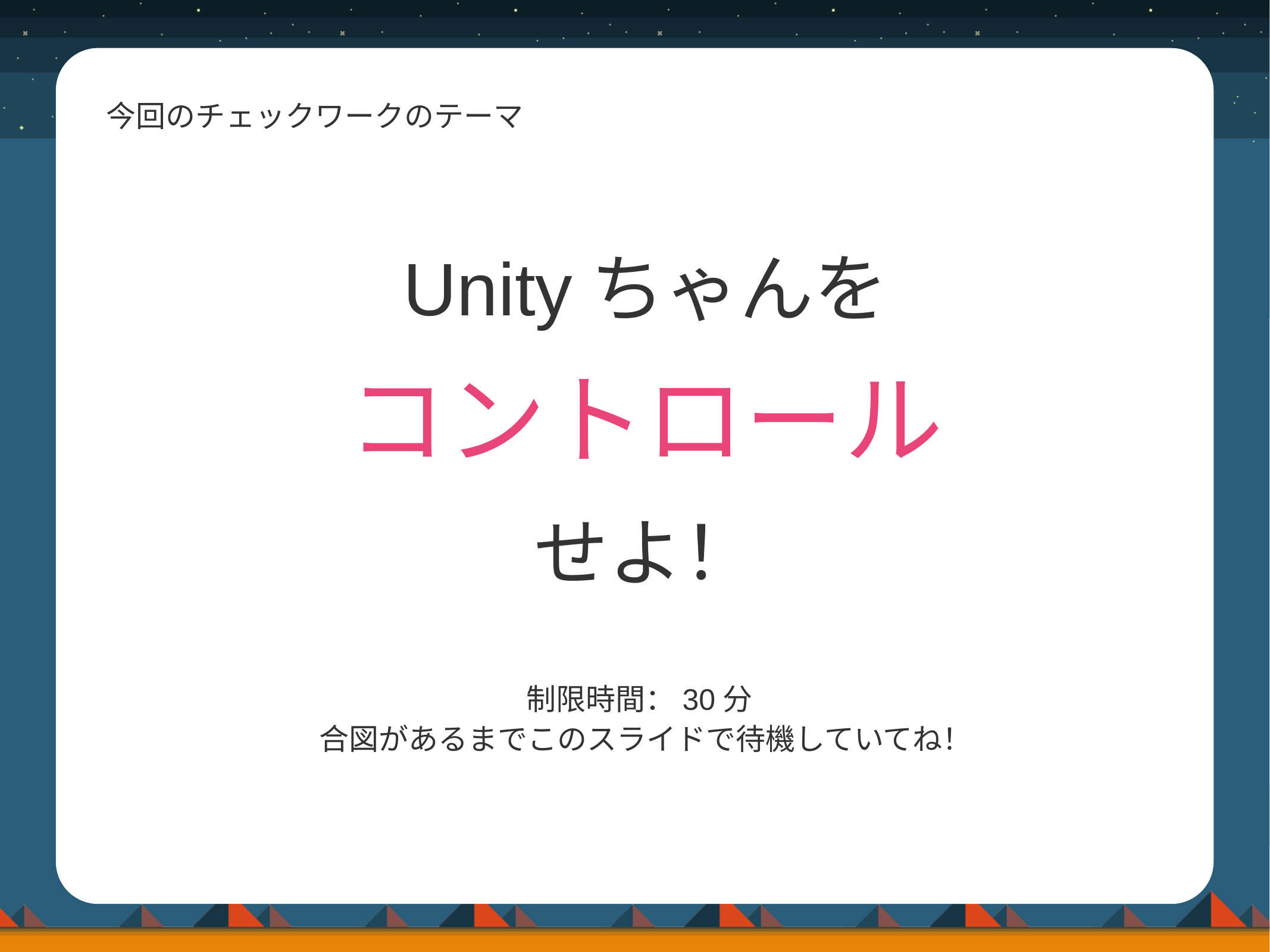

今回のチェックワークのテーマ
Unityちゃんを
コントロール
せよ！
制限時間：30分
合図があるまでこのスライドで待機していてね！